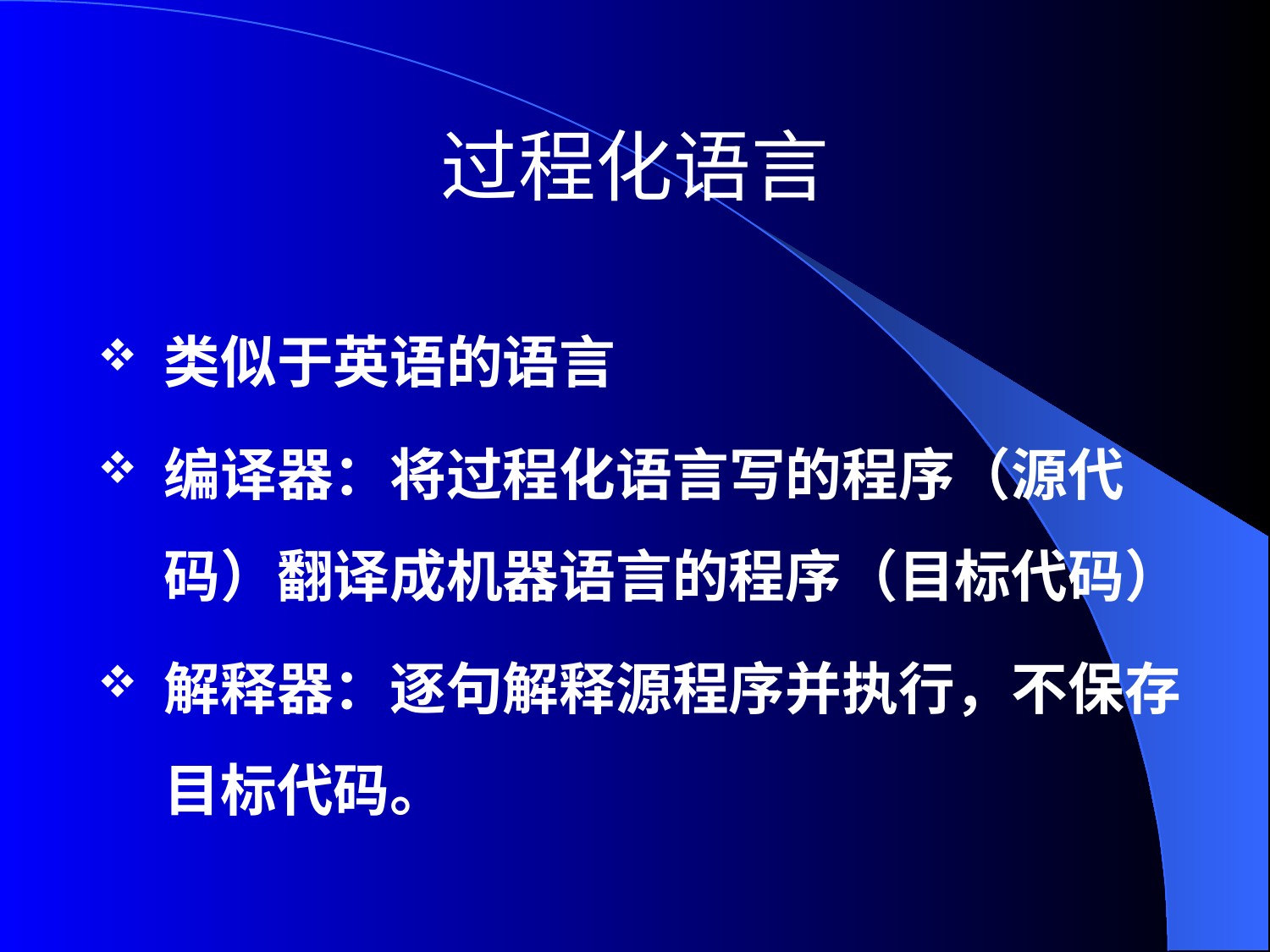

# 过程化语言
类似于英语的语言
编译器：将过程化语言写的程序（源代码）翻译成机器语言的程序（目标代码）
解释器：逐句解释源程序并执行，不保存目标代码。